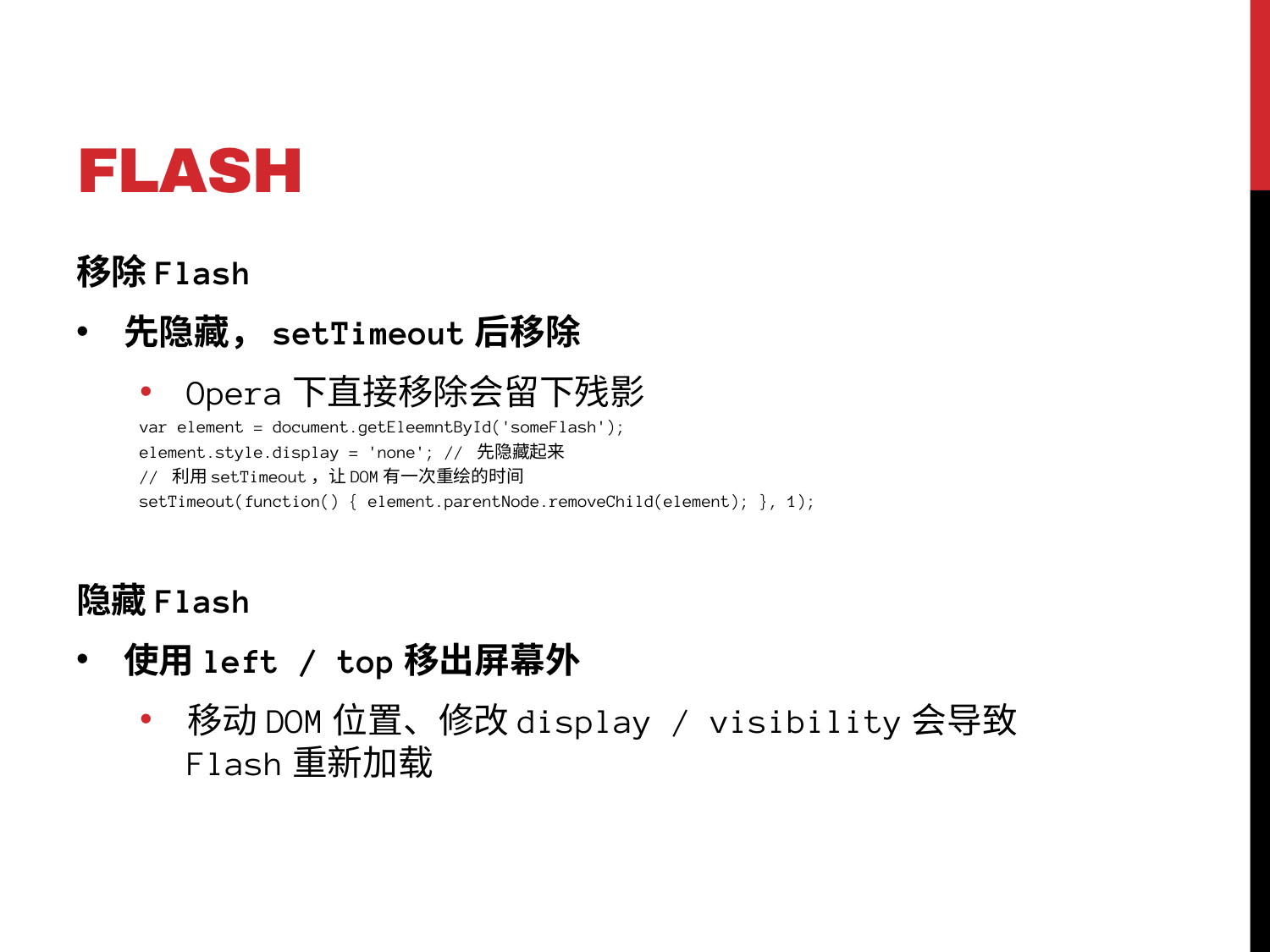

# FLASH
移除Flash
先隐藏，setTimeout后移除
Opera下直接移除会留下残影
var element = document.getEleemntById('someFlash');
element.style.display = 'none'; // 先隐藏起来
// 利用setTimeout，让DOM有一次重绘的时间
setTimeout(function() { element.parentNode.removeChild(element); }, 1);

隐藏Flash
使用left / top移出屏幕外
移动DOM位置、修改display / visibility会导致Flash重新加载